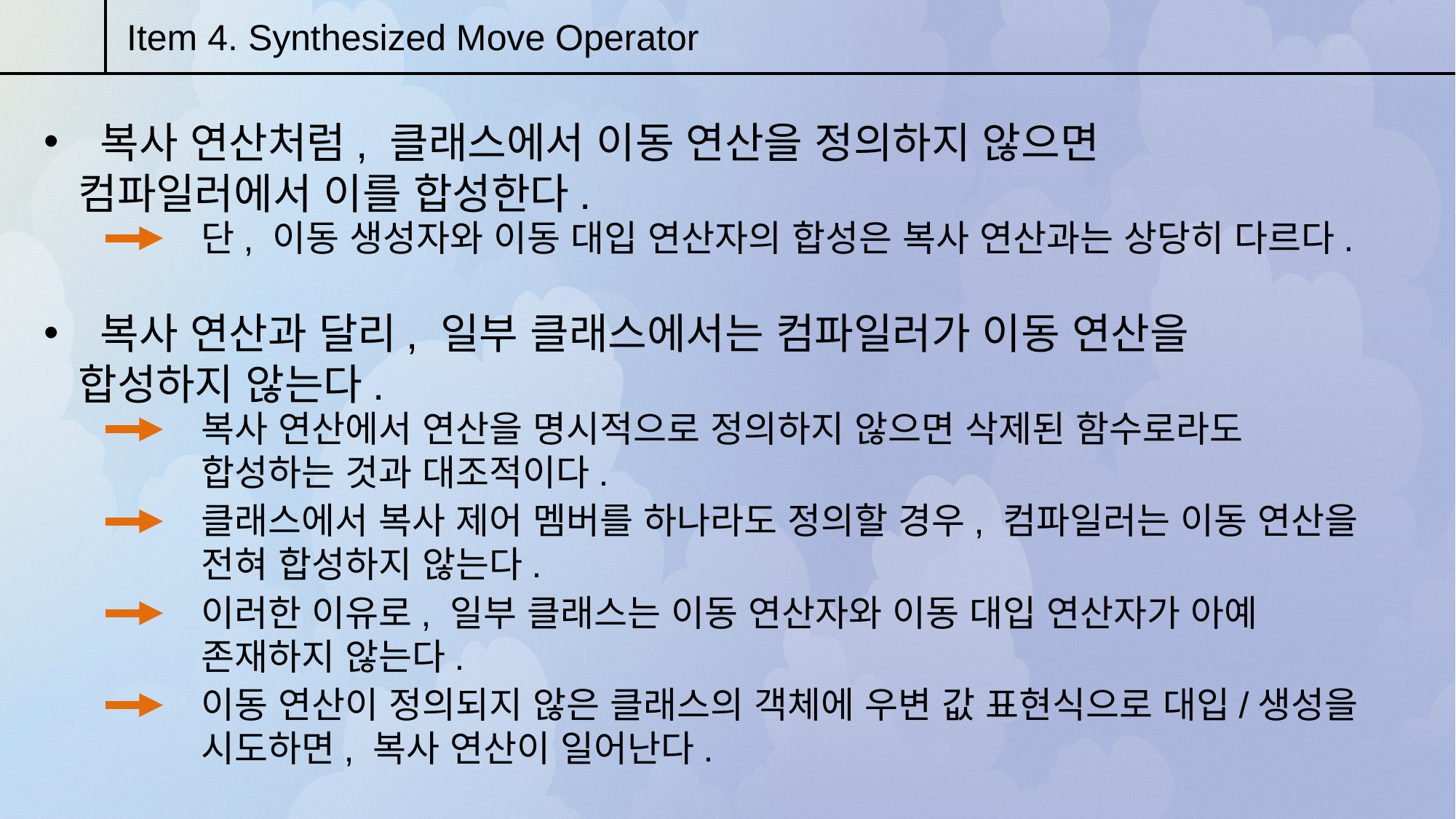

Item 4. Synthesized Move Operator
 복사 연산처럼, 클래스에서 이동 연산을 정의하지 않으면 컴파일러에서 이를 합성한다.
단, 이동 생성자와 이동 대입 연산자의 합성은 복사 연산과는 상당히 다르다.
 복사 연산과 달리, 일부 클래스에서는 컴파일러가 이동 연산을 합성하지 않는다.
복사 연산에서 연산을 명시적으로 정의하지 않으면 삭제된 함수로라도 합성하는 것과 대조적이다.
클래스에서 복사 제어 멤버를 하나라도 정의할 경우, 컴파일러는 이동 연산을 전혀 합성하지 않는다.
이러한 이유로, 일부 클래스는 이동 연산자와 이동 대입 연산자가 아예 존재하지 않는다.
이동 연산이 정의되지 않은 클래스의 객체에 우변 값 표현식으로 대입/생성을 시도하면, 복사 연산이 일어난다.